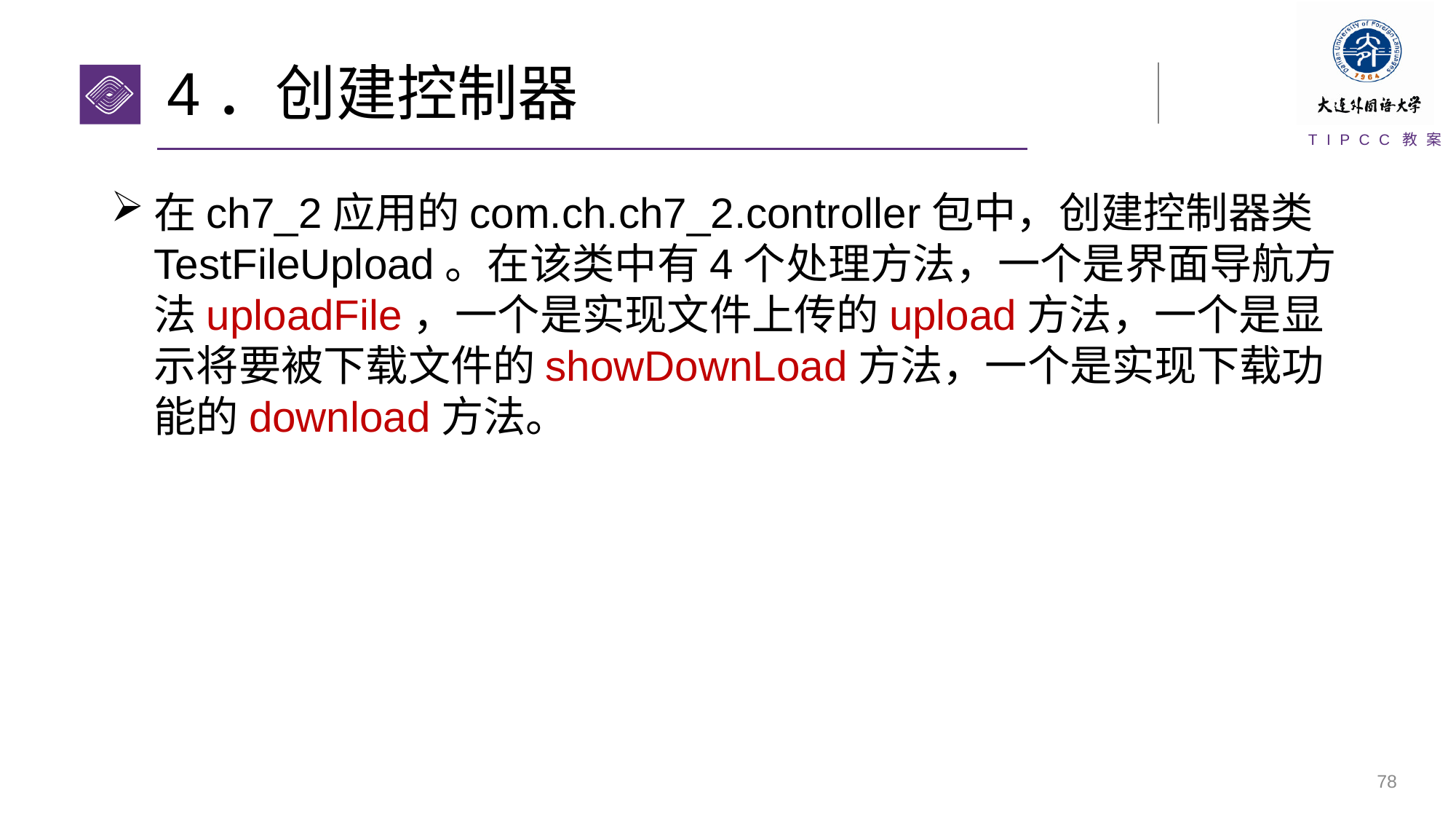

# 4．创建控制器
在ch7_2应用的com.ch.ch7_2.controller包中，创建控制器类TestFileUpload。在该类中有4个处理方法，一个是界面导航方法uploadFile，一个是实现文件上传的upload方法，一个是显示将要被下载文件的showDownLoad方法，一个是实现下载功能的download方法。
78